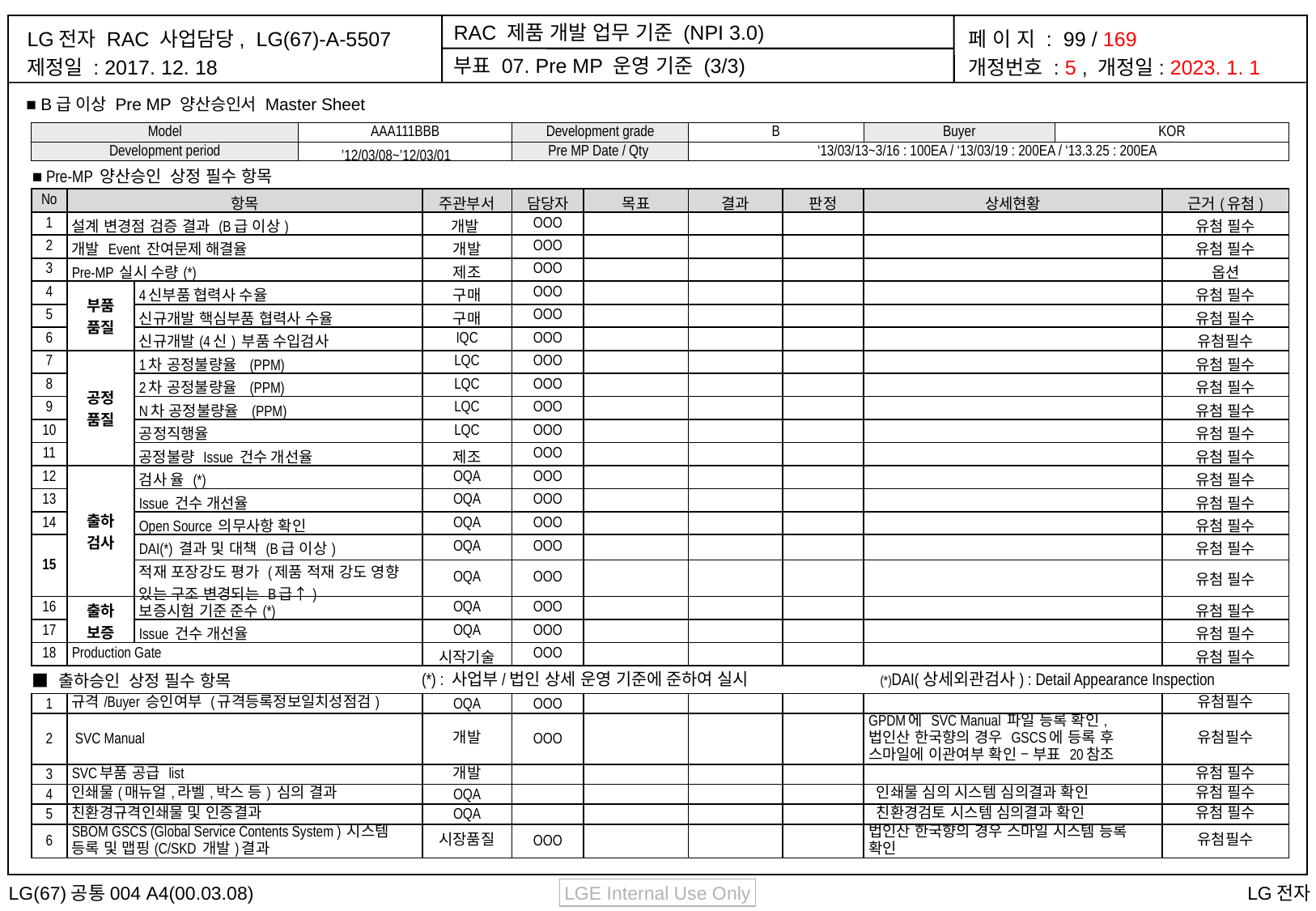

부표 07. Pre MP 운영 기준 (3/3)
■ B급 이상 Pre MP 양산승인서 Master Sheet
| Model |  |  | AAA111BBB |  | Development grade |  | B |  | Buyer | KOR |  |
| --- | --- | --- | --- | --- | --- | --- | --- | --- | --- | --- | --- |
| Development period |  |  | ’12/03/08~’12/03/01 |  | Pre MP Date / Qty |  | ‘13/03/13~3/16 : 100EA / ‘13/03/19 : 200EA / ‘13.3.25 : 200EA |  |  |  |  |
| ■ Pre-MP 양산승인 상정 필수 항목 |  |  |  |  |  |  |  |  |  |  |  |
| No | 항목 |  |  | 주관부서 | 담당자 | 목표 | 결과 | 판정 | 상세현황 |  | 근거(유첨) |
| 1 | 설계 변경점 검증 결과 (B급 이상) |  |  | 개발 | OOO |  |  |  |  |  | 유첨 필수 |
| 2 | 개발 Event 잔여문제 해결율 |  |  | 개발 | OOO |  |  |  |  |  | 유첨 필수 |
| 3 | Pre-MP 실시 수량(\*) |  |  | 제조 | OOO |  |  |  |  |  | 옵션 |
| 4 | 부품 품질 | 4신부품 협력사 수율 |  | 구매 | OOO |  |  |  |  |  | 유첨 필수 |
| 5 |  | 신규개발 핵심부품 협력사 수율 |  | 구매 | OOO |  |  |  |  |  | 유첨 필수 |
| 6 |  | 신규개발(4신) 부품 수입검사 |  | IQC | OOO |  |  |  |  |  | 유첨필수 |
| 7 | 공정 품질 | 1차 공정불량율 (PPM) |  | LQC | OOO |  |  |  |  |  | 유첨 필수 |
| 8 |  | 2차 공정불량율 (PPM) |  | LQC | OOO |  |  |  |  |  | 유첨 필수 |
| 9 |  | N차 공정불량율 (PPM) |  | LQC | OOO |  |  |  |  |  | 유첨 필수 |
| 10 |  | 공정직행율 |  | LQC | OOO |  |  |  |  |  | 유첨 필수 |
| 11 |  | 공정불량 Issue 건수 개선율 |  | 제조 | OOO |  |  |  |  |  | 유첨 필수 |
| 12 | 출하 검사 | 검사 율 (\*) |  | OQA | OOO |  |  |  |  |  | 유첨 필수 |
| 13 |  | Issue 건수 개선율 |  | OQA | OOO |  |  |  |  |  | 유첨 필수 |
| 14 |  | Open Source 의무사항 확인 |  | OQA | OOO |  |  |  |  |  | 유첨 필수 |
| 15 |  | DAI(\*) 결과 및 대책 (B급 이상) |  | OQA | OOO |  |  |  |  |  | 유첨 필수 |
|  |  | 적재 포장강도 평가 (제품 적재 강도 영향 있는 구조 변경되는 B급↑) |  | OQA | OOO |  |  |  |  |  | 유첨 필수 |
| 16 | 출하 보증 | 보증시험 기준 준수(\*) |  | OQA | OOO |  |  |  |  |  | 유첨 필수 |
| 17 |  | Issue 건수 개선율 |  | OQA | OOO |  |  |  |  |  | 유첨 필수 |
| 18 | Production Gate |  |  | 시작기술 | OOO |  |  |  |  |  | 유첨 필수 |
| ■ 출하승인 상정 필수 항목 |  |  |  |  |  |  |  |  |  |  |  |
| 1 | 규격/Buyer 승인여부 (규격등록정보일치성점검) |  |  | OQA | OOO |  |  |  |  |  | 유첨필수 |
| 2 | SVC Manual |  |  | 개발 | OOO |  |  |  | GPDM에 SVC Manual 파일 등록 확인, 법인산 한국향의 경우 GSCS에 등록 후 스마일에 이관여부 확인 – 부표 20참조 |  | 유첨필수 |
| 3 | SVC부품 공급 list |  |  | 개발 |  |  |  |  |  |  | 유첨 필수 |
| 4 | 인쇄물(매뉴얼,라벨,박스 등) 심의 결과 |  |  | OQA |  |  |  |  | 인쇄물 심의 시스템 심의결과 확인 |  | 유첨 필수 |
| 5 | 친환경규격인쇄물 및 인증결과﻿ |  |  | OQA |  |  |  |  | 친환경검토 시스템 심의결과 확인 |  | 유첨 필수 |
| 6 | SBOM GSCS (Global Service Contents System ) 시스템 등록 및 맵핑(C/SKD 개발)결과 |  |  | 시장품질 | OOO |  |  |  | 법인산 한국향의 경우 스마일 시스템 등록 확인 |  | 유첨필수 |
(*) : 사업부/법인 상세 운영 기준에 준하여 실시
(*)DAI(상세외관검사) : Detail Appearance Inspection